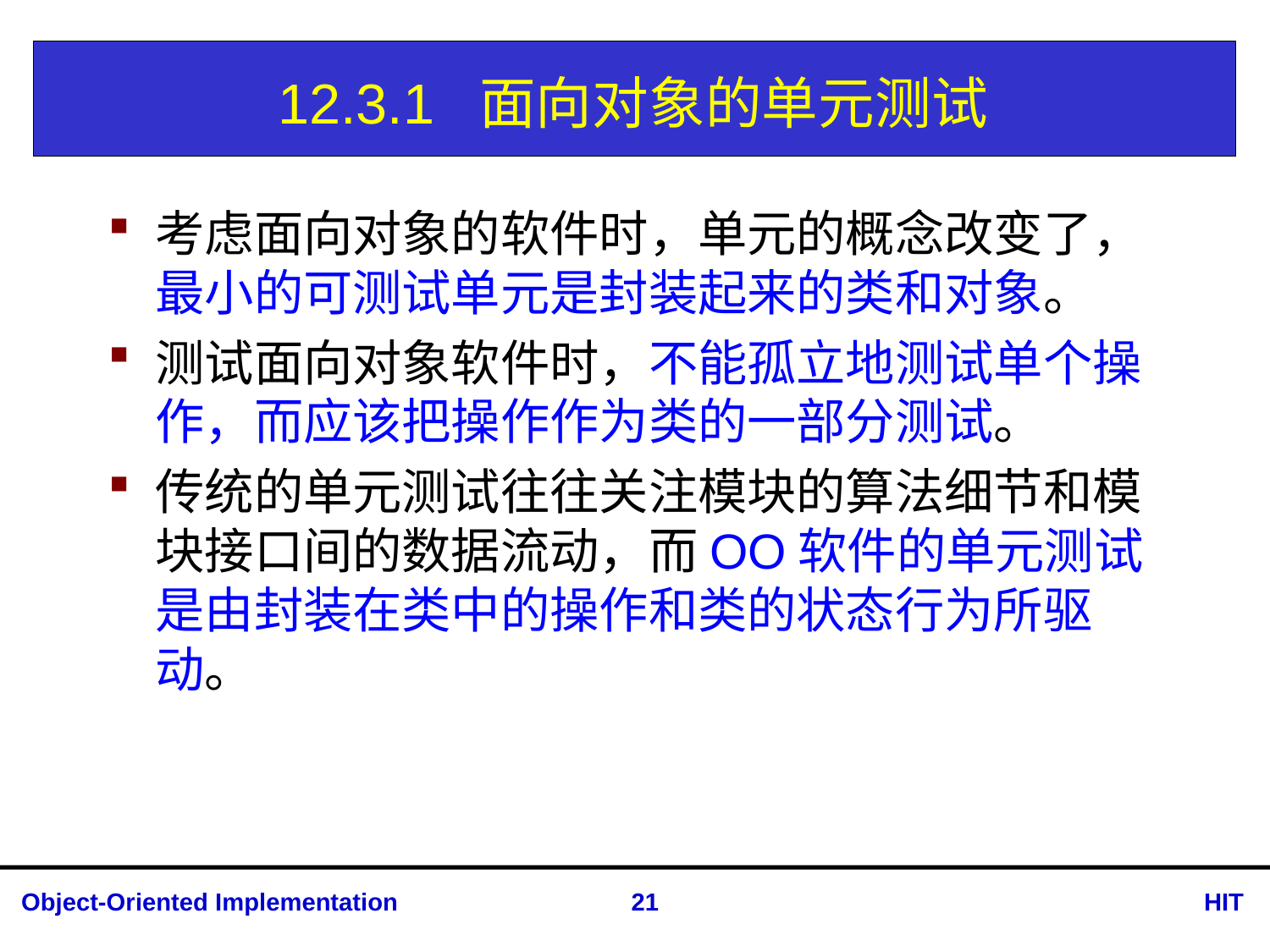

# 12.3.1  面向对象的单元测试
考虑面向对象的软件时，单元的概念改变了，最小的可测试单元是封装起来的类和对象。
测试面向对象软件时，不能孤立地测试单个操作，而应该把操作作为类的一部分测试。
传统的单元测试往往关注模块的算法细节和模块接口间的数据流动，而OO软件的单元测试是由封装在类中的操作和类的状态行为所驱动。